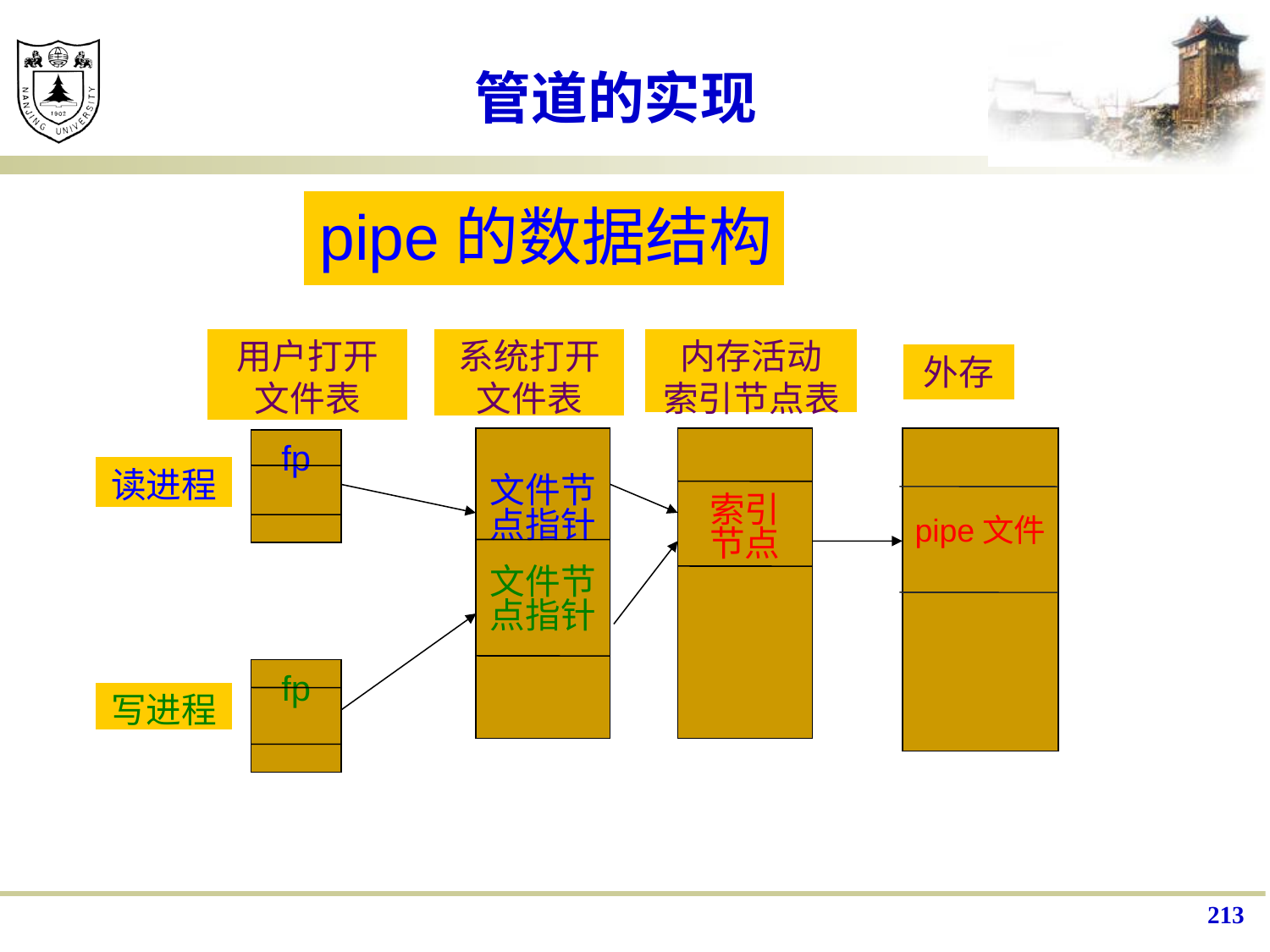

# 管道的实现

 pipe的数据结构
用户打开
文件表
系统打开
文件表
内存活动
索引节点表
外存

文件节点指针

文件节点指针

索引
节点

pipe文件
fp
读进程

fp
写进程

213